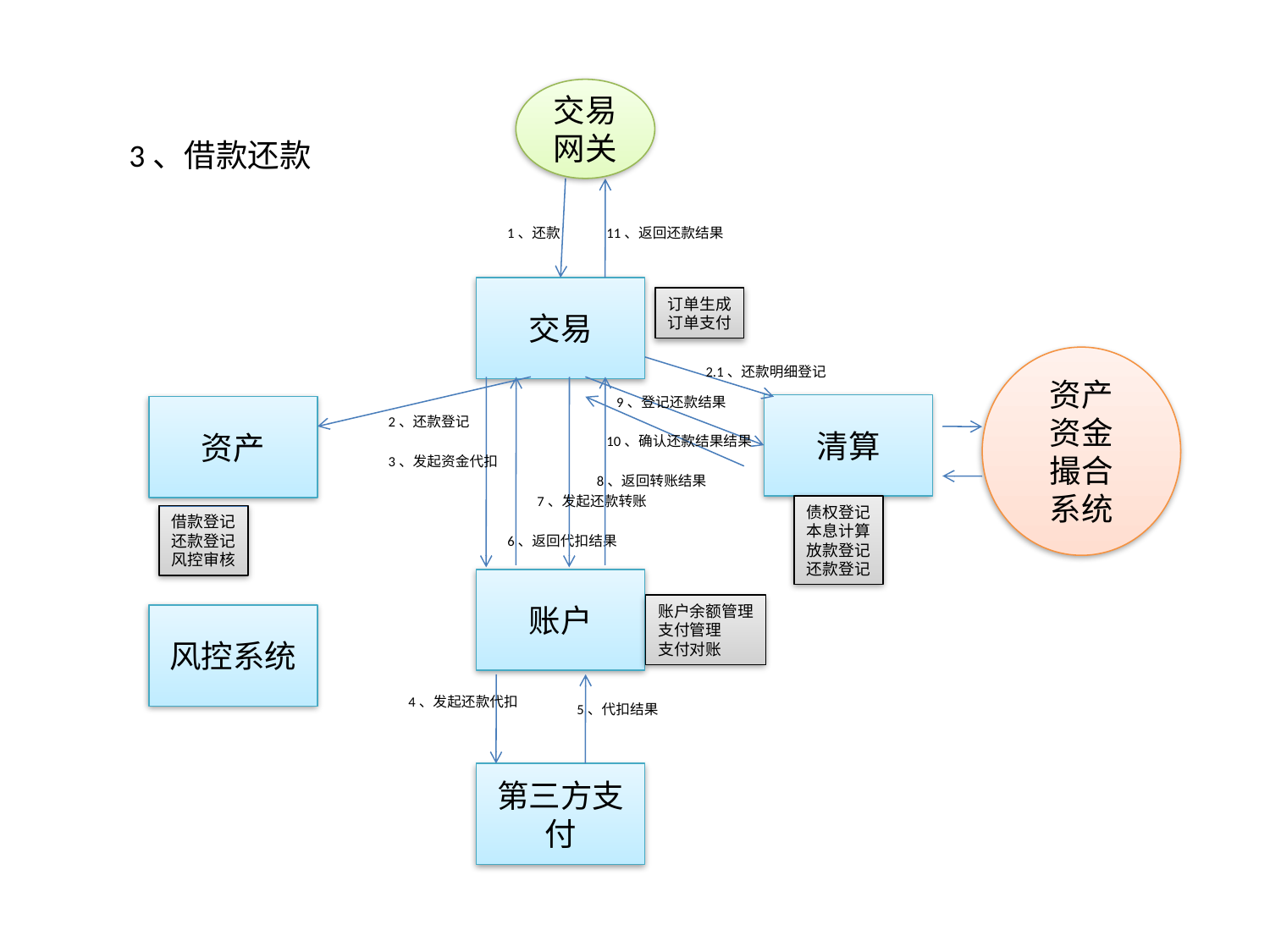

交易网关
3、借款还款
1、还款
11、返回还款结果
交易
订单生成
订单支付
资产
资金
撮合
系统
2.1、还款明细登记
9、登记还款结果
清算
资产
2、还款登记
10、确认还款结果结果
3、发起资金代扣
8、返回转账结果
7、发起还款转账
债权登记
本息计算
放款登记
还款登记
借款登记
还款登记
风控审核
6、返回代扣结果
账户
账户余额管理
支付管理
支付对账
风控系统
4、发起还款代扣
5、代扣结果
第三方支付